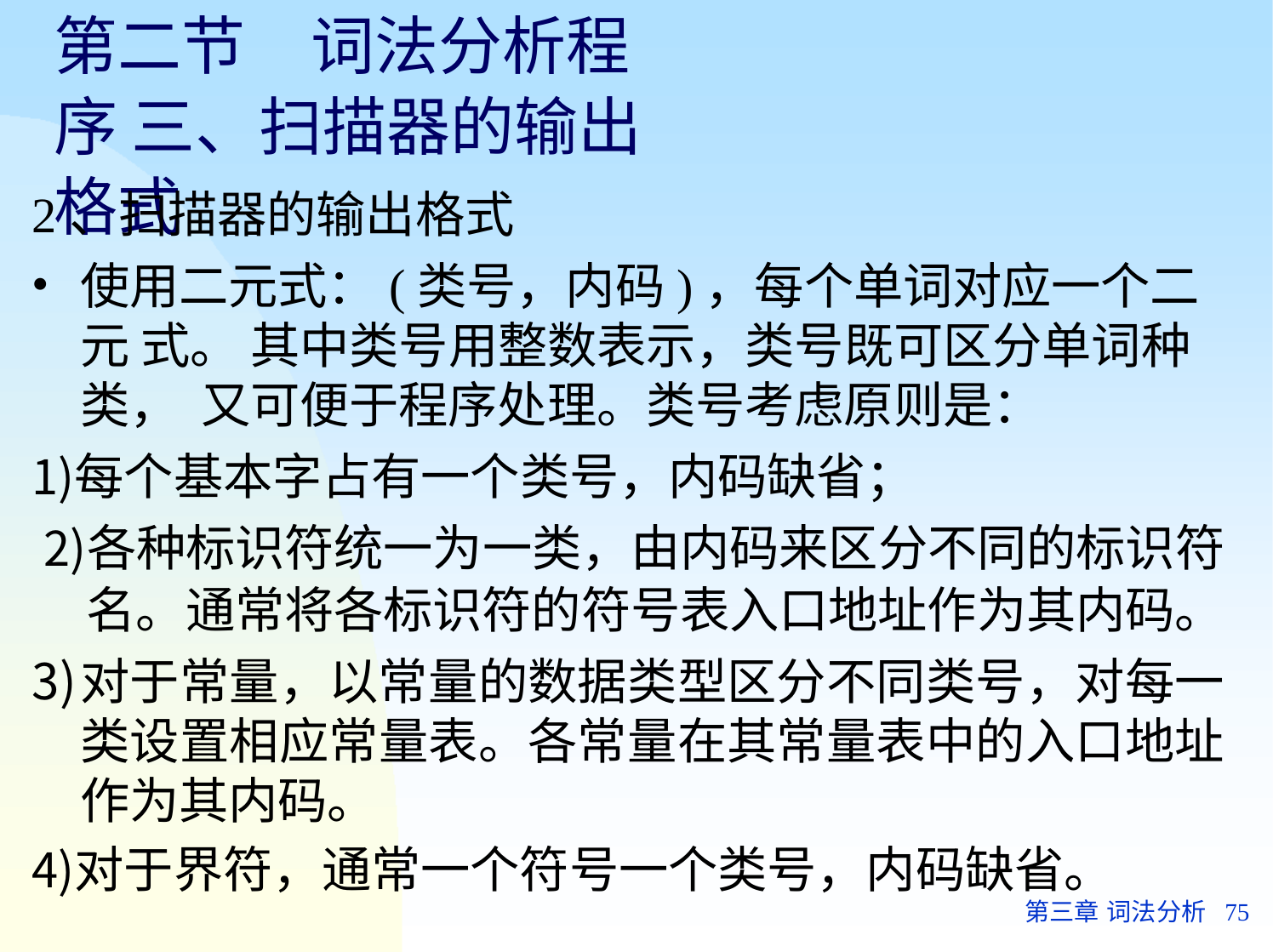

# 第二节	词法分析程序 三、扫描器的输出格式
2、扫描器的输出格式
使用二元式：(类号，内码)，每个单词对应一个二元 式。 其中类号用整数表示，类号既可区分单词种类，  又可便于程序处理。类号考虑原则是：
每个基本字占有一个类号，内码缺省；
各种标识符统一为一类，由内码来区分不同的标识符 名。通常将各标识符的符号表入口地址作为其内码。
对于常量，以常量的数据类型区分不同类号，对每一 类设置相应常量表。各常量在其常量表中的入口地址 作为其内码。
对于界符，通常一个符号一个类号，内码缺省。
第三章 词法分析	75